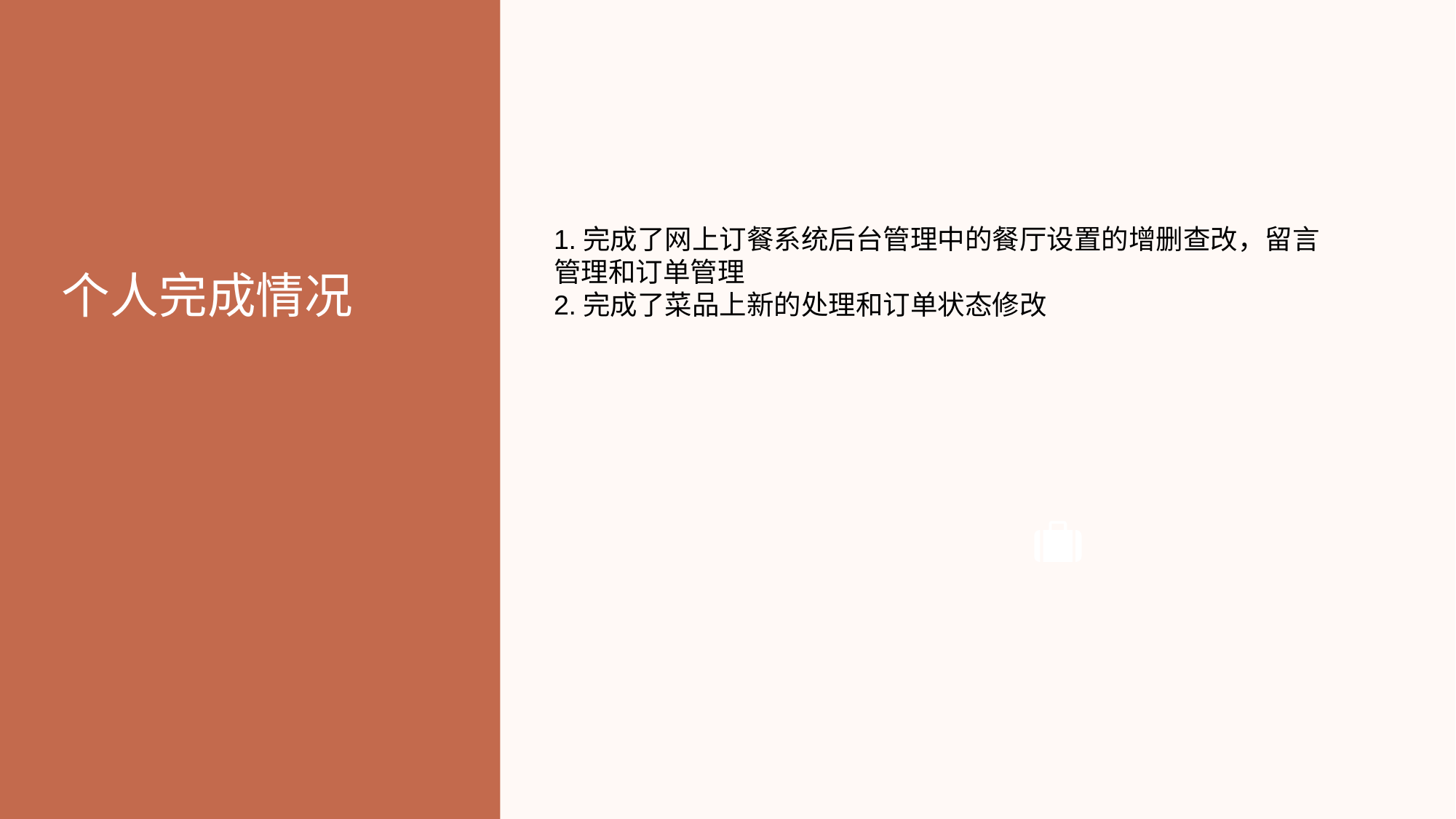

1.完成了网上订餐系统后台管理中的餐厅设置的增删查改，留言管理和订单管理
2.完成了菜品上新的处理和订单状态修改

个人完成情况